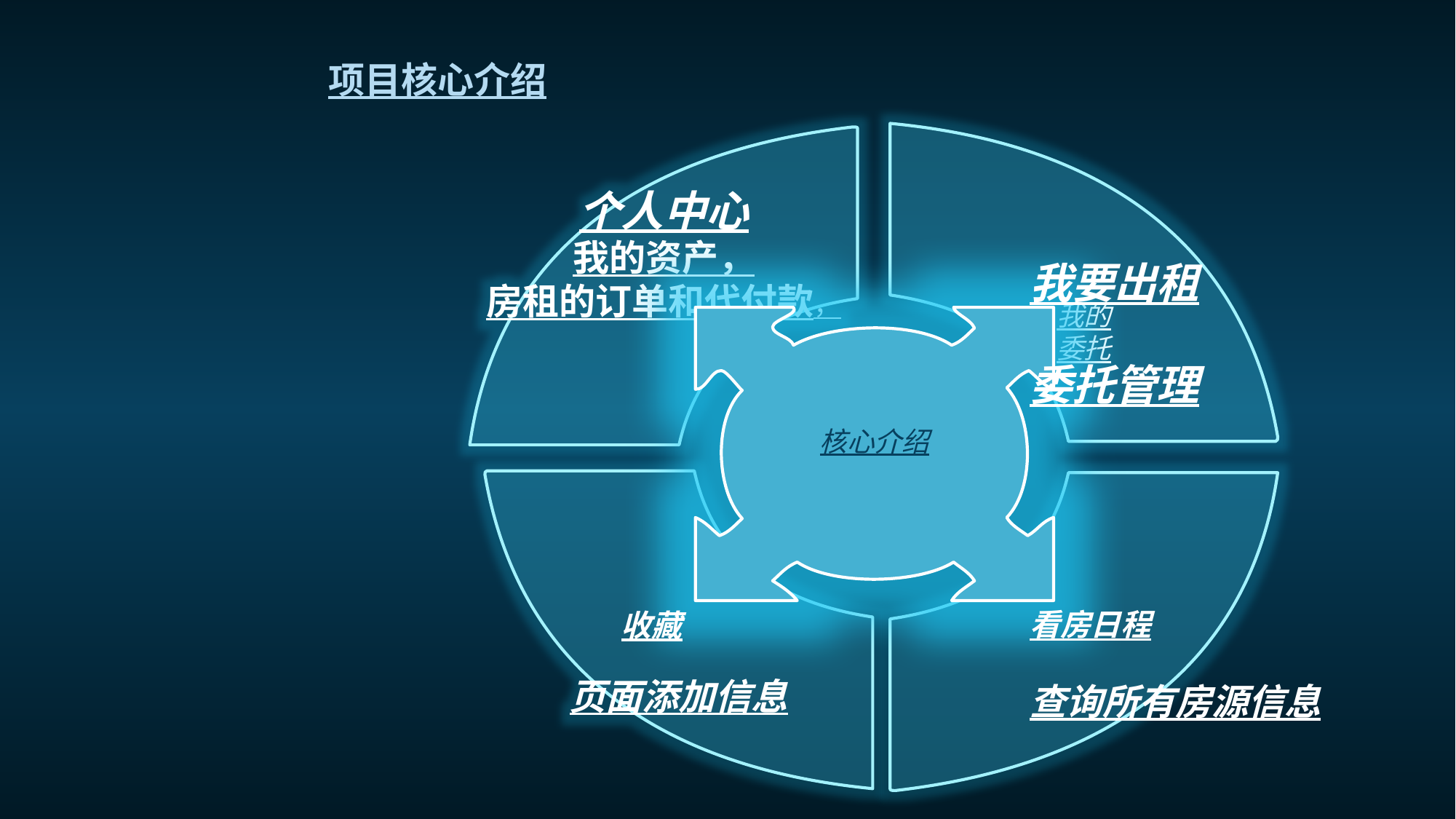

项目核心介绍

我的
委托
个人中心
我的资产，
房租的订单和代付款，

我要出租

委托管理

核心介绍

页面添加信息

收藏
看房日程

查询所有房源信息